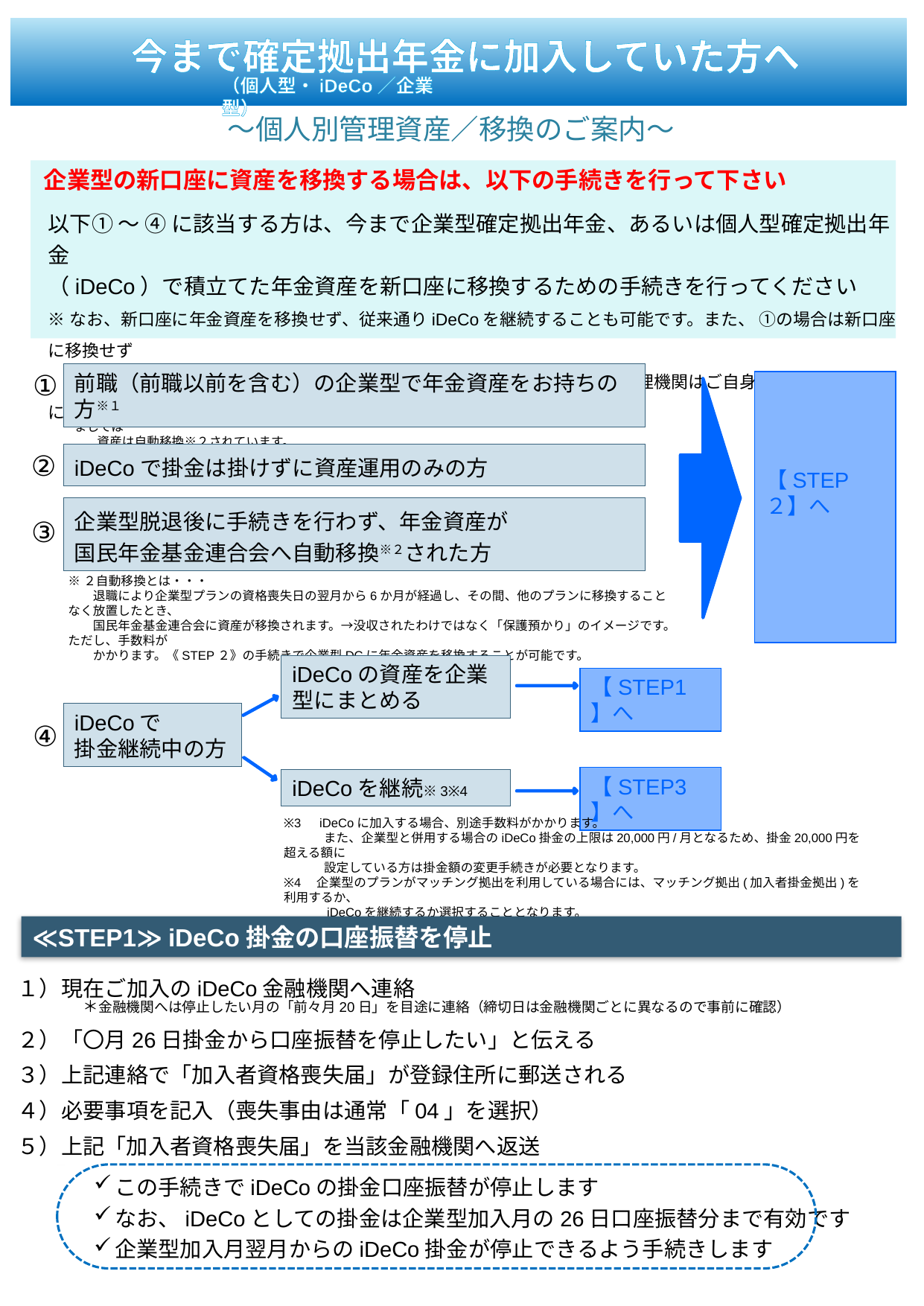

今まで確定拠出年金に加入していた方へ
（個人型・iDeCo／企業型）
～個人別管理資産／移換のご案内～

企業型の新口座に資産を移換する場合は、以下の手続きを行って下さい
以下① ～ ④ に該当する方は、今まで企業型確定拠出年金、あるいは個人型確定拠出年金
（iDeCo）で積立てた年金資産を新口座に移換するための手続きを行ってください
※なお、新口座に年金資産を移換せず、従来通りiDeCoを継続することも可能です。また、 ①の場合は新口座に移換せず
　　iDeCoに年金資産を移換することも可能です。その場合iDeCoの運営管理機関はご自身でお決め頂くことになります。
①
前職（前職以前を含む）の企業型で年金資産をお持ちの方※１

【STEP２】へ

※１ 退職日の翌日の属する月（＝資格喪失月）の翌月から起算して６か月を超えた方につきましては
       資産は自動移換※２されています。
②
iDeCoで掛金は掛けずに資産運用のみの方

企業型脱退後に手続きを行わず、年金資産が
国民年金基金連合会へ自動移換※２された方
③
※２自動移換とは・・・
　　退職により企業型プランの資格喪失日の翌月から6か月が経過し、その間、他のプランに移換することなく放置したとき、
　　国民年金基金連合会に資産が移換されます。→没収されたわけではなく「保護預かり」のイメージです。ただし、手数料が
　　かかります。《STEP２》の手続きで企業型DCに年金資産を移換することが可能です。

iDeCoの資産を企業型にまとめる
【STEP1】へ

iDeCoで
掛金継続中の方
④

【STEP3】へ
iDeCoを継続※3※4
※3　iDeCoに加入する場合、別途手数料がかかります。
　 　　また、企業型と併用する場合のiDeCo掛金の上限は20,000円/月となるため、掛金20,000円を超える額に
　　　 設定している方は掛金額の変更手続きが必要となります。
※4　企業型のプランがマッチング拠出を利用している場合には、マッチング拠出(加入者掛金拠出)を利用するか、
　 　　iDeCoを継続するか選択することとなります。
≪STEP1≫ iDeCo掛金の口座振替を停止
１）現在ご加入のiDeCo金融機関へ連絡
　　　＊金融機関へは停止したい月の「前々月20日」を目途に連絡（締切日は金融機関ごとに異なるので事前に確認）
２）「〇月26日掛金から口座振替を停止したい」と伝える
３）上記連絡で「加入者資格喪失届」が登録住所に郵送される
４）必要事項を記入（喪失事由は通常「04」を選択）
５）上記「加入者資格喪失届」を当該金融機関へ返送
この手続きでiDeCoの掛金口座振替が停止します
なお、iDeCoとしての掛金は企業型加入月の26日口座振替分まで有効です
企業型加入月翌月からのiDeCo掛金が停止できるよう手続きします